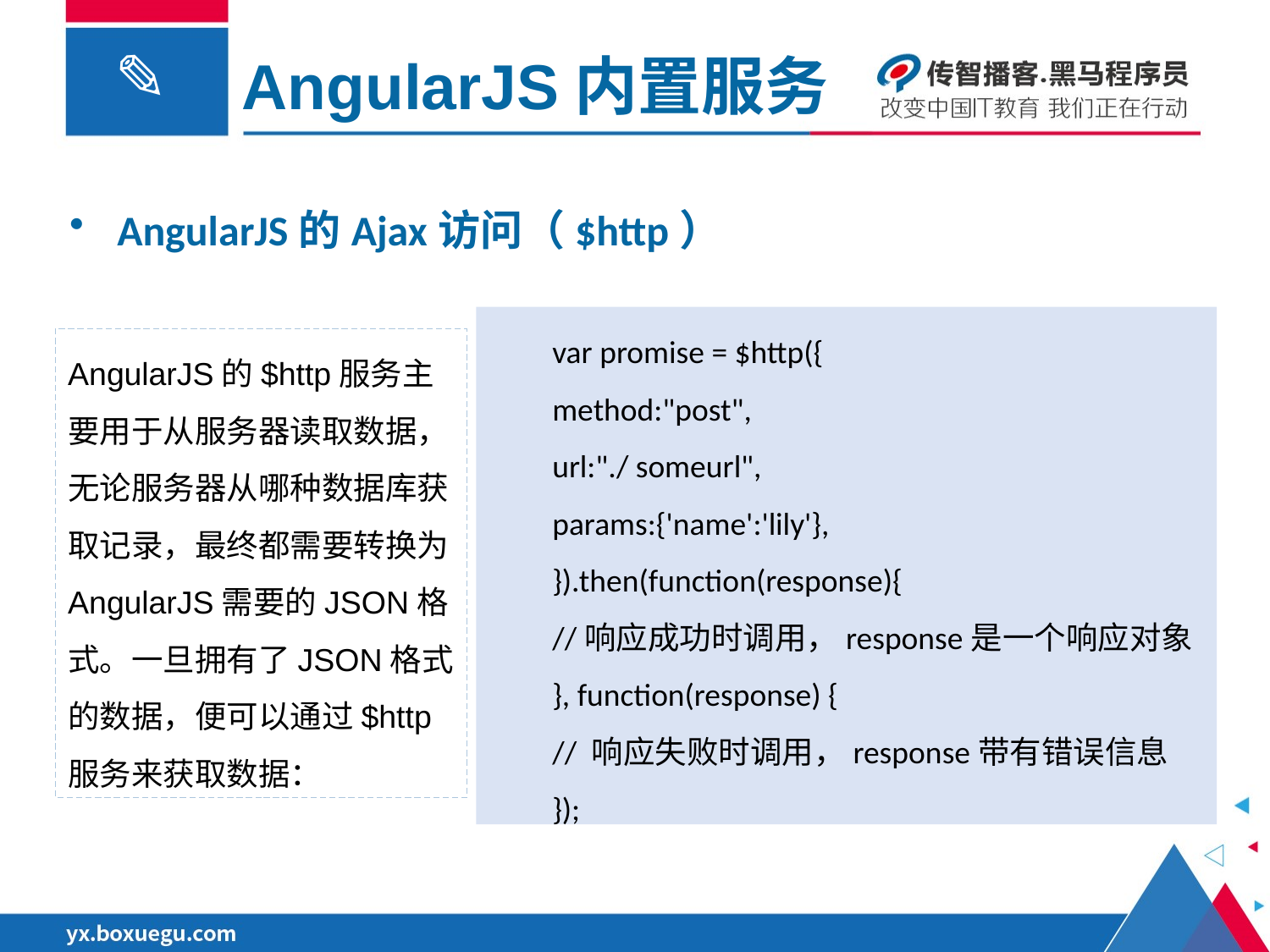

AngularJS内置服务
AngularJS的Ajax访问（$http）
var promise = $http({
method:"post",
url:"./ someurl",
params:{'name':'lily'},
}).then(function(response){
//响应成功时调用，response是一个响应对象
}, function(response) {
// 响应失败时调用，response带有错误信息
});

AngularJS的$http服务主要用于从服务器读取数据，无论服务器从哪种数据库获取记录，最终都需要转换为AngularJS需要的JSON格式。一旦拥有了JSON格式的数据，便可以通过$http服务来获取数据：